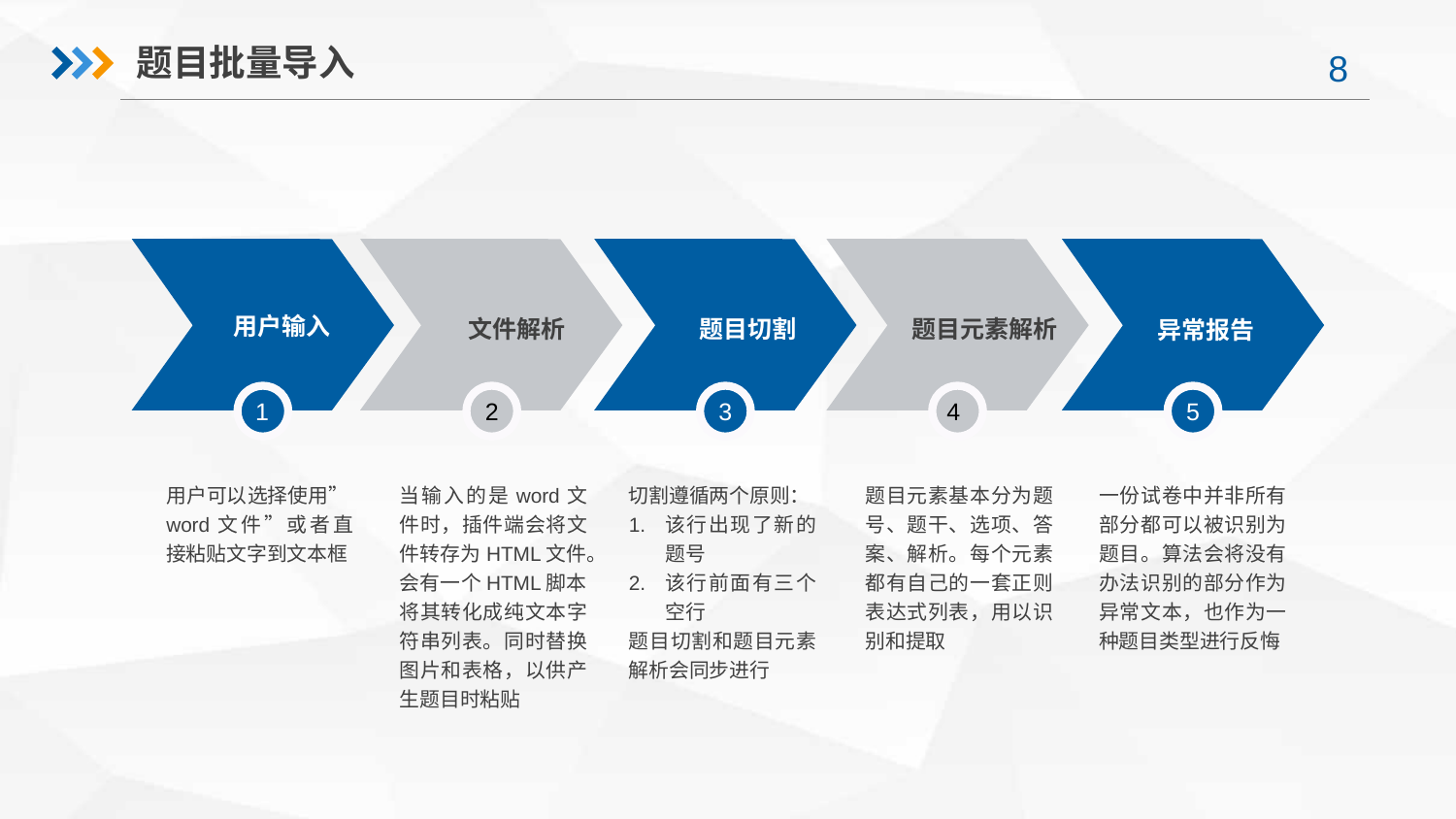

题目批量导入

用户输入

文件解析

题目切割

题目元素解析

异常报告

1

2

3

4

5
用户可以选择使用”word文件”或者直接粘贴文字到文本框
当输入的是word文件时，插件端会将文件转存为HTML文件。会有一个HTML脚本将其转化成纯文本字符串列表。同时替换图片和表格，以供产生题目时粘贴
切割遵循两个原则：
该行出现了新的题号
该行前面有三个空行
题目切割和题目元素解析会同步进行
题目元素基本分为题号、题干、选项、答案、解析。每个元素都有自己的一套正则表达式列表，用以识别和提取
一份试卷中并非所有部分都可以被识别为题目。算法会将没有办法识别的部分作为异常文本，也作为一种题目类型进行反悔